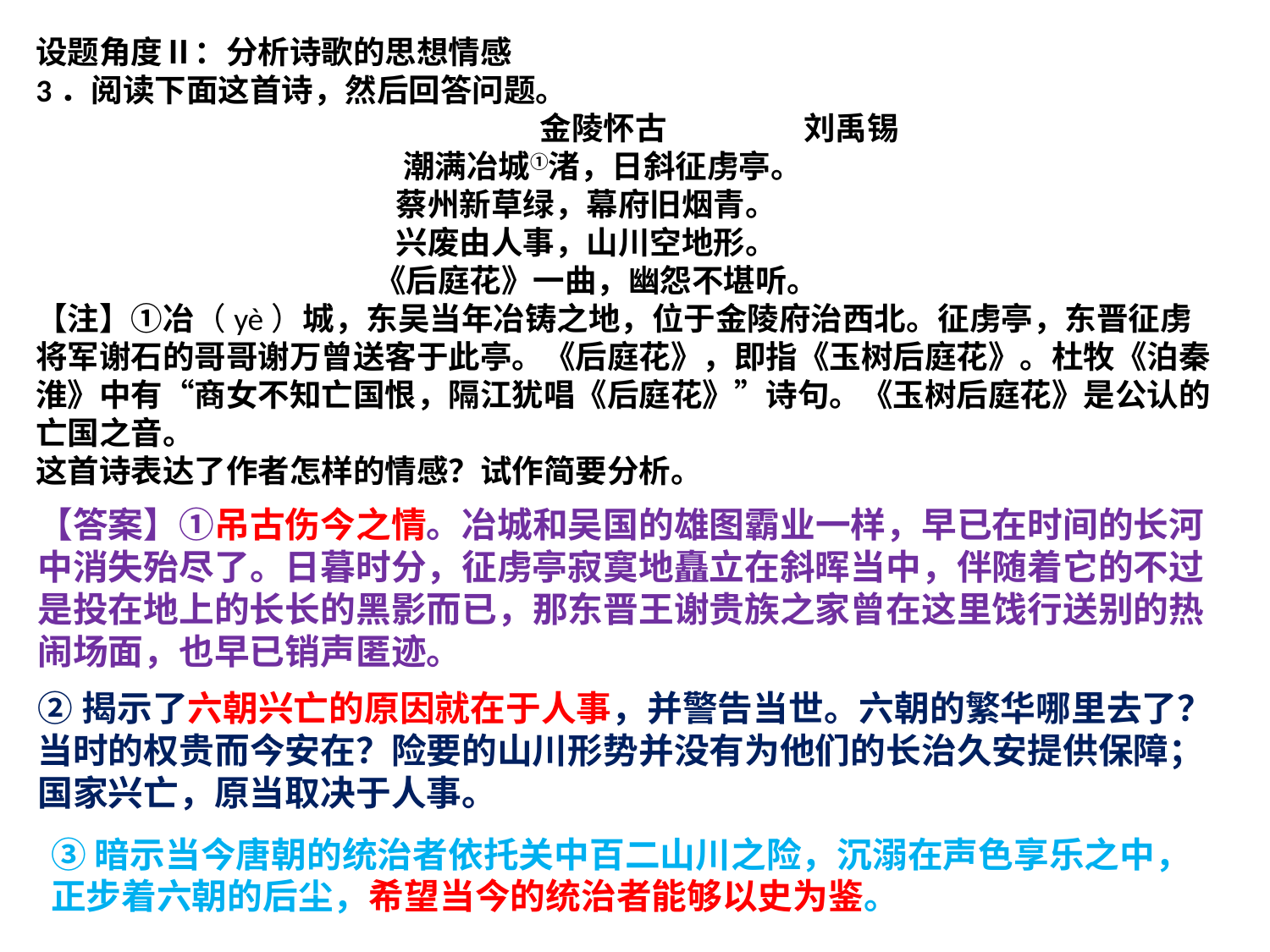

设题角度Ⅱ：分析诗歌的思想情感
3．阅读下面这首诗，然后回答问题。
                                                                     金陵怀古                   刘禹锡
                                                  潮满冶城①渚，日斜征虏亭。
                                                 蔡州新草绿，幕府旧烟青。
                                                 兴废由人事，山川空地形。
                                              《后庭花》一曲，幽怨不堪听。
【注】①冶（yè）城，东吴当年冶铸之地，位于金陵府治西北。征虏亭，东晋征虏将军谢石的哥哥谢万曾送客于此亭。《后庭花》，即指《玉树后庭花》。杜牧《泊秦淮》中有“商女不知亡国恨，隔江犹唱《后庭花》”诗句。《玉树后庭花》是公认的亡国之音。
这首诗表达了作者怎样的情感？试作简要分析。
【答案】①吊古伤今之情。冶城和吴国的雄图霸业一样，早已在时间的长河中消失殆尽了。日暮时分，征虏亭寂寞地矗立在斜晖当中，伴随着它的不过是投在地上的长长的黑影而已，那东晋王谢贵族之家曾在这里饯行送别的热闹场面，也早已销声匿迹。
②揭示了六朝兴亡的原因就在于人事，并警告当世。六朝的繁华哪里去了？当时的权贵而今安在？险要的山川形势并没有为他们的长治久安提供保障；国家兴亡，原当取决于人事。
③暗示当今唐朝的统治者依托关中百二山川之险，沉溺在声色享乐之中，正步着六朝的后尘，希望当今的统治者能够以史为鉴。